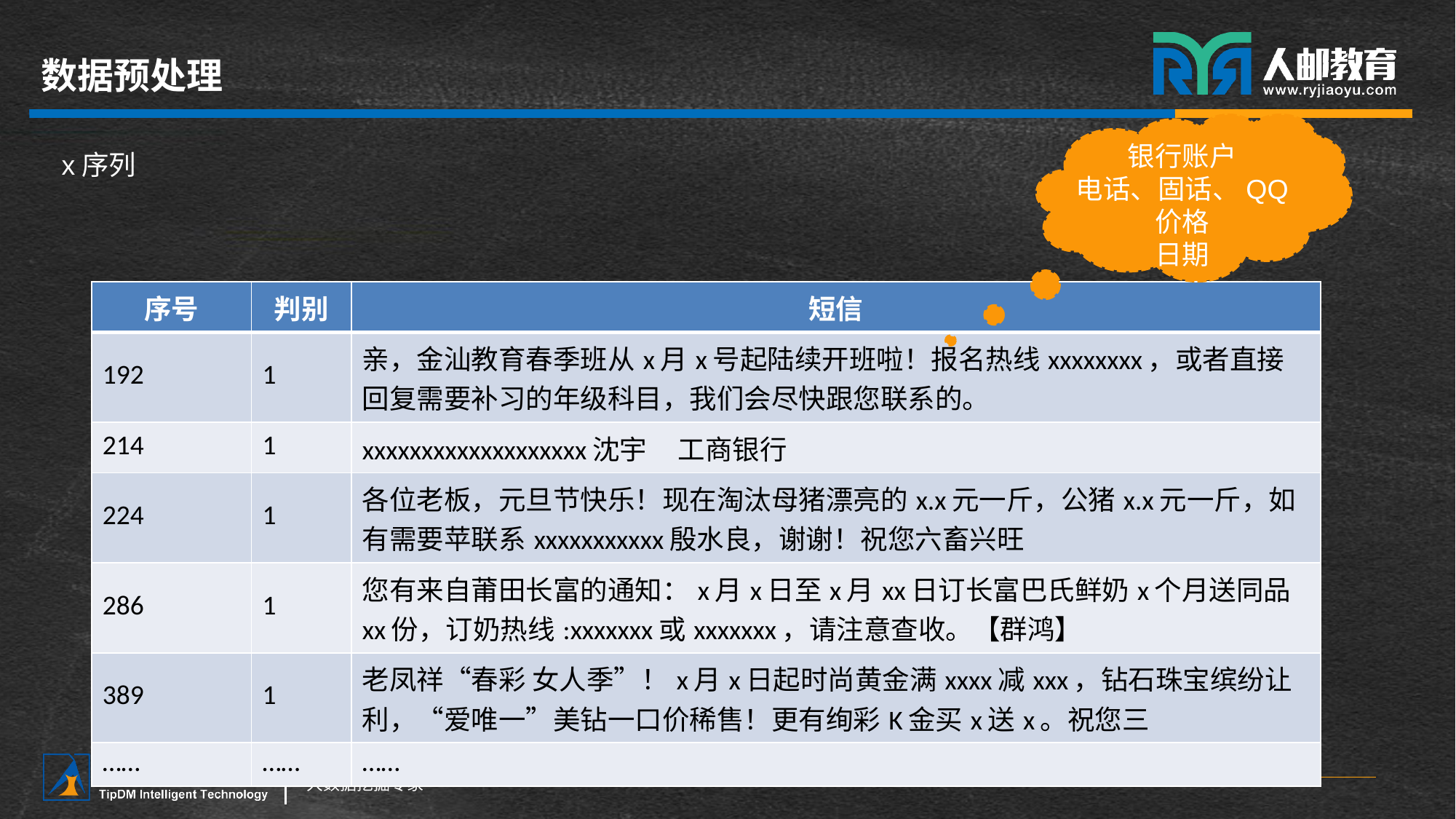

# 数据预处理

x序列
银行账户
电话、固话、QQ
价格
日期
| 序号 | 判别 | 短信 |
| --- | --- | --- |
| 192 | 1 | 亲，金汕教育春季班从x月x号起陆续开班啦！报名热线xxxxxxxx，或者直接回复需要补习的年级科目，我们会尽快跟您联系的。 |
| 214 | 1 | xxxxxxxxxxxxxxxxxxx沈宇 工商银行 |
| 224 | 1 | 各位老板，元旦节快乐！现在淘汰母猪漂亮的x.x元一斤，公猪x.x元一斤，如有需要苹联系xxxxxxxxxxx殷水良，谢谢！祝您六畜兴旺 |
| 286 | 1 | 您有来自莆田长富的通知：x月x日至x月xx日订长富巴氏鲜奶x个月送同品xx份，订奶热线:xxxxxxx或xxxxxxx，请注意查收。【群鸿】 |
| 389 | 1 | 老凤祥“春彩 女人季”！x月x日起时尚黄金满xxxx减xxx，钻石珠宝缤纷让利，“爱唯一”美钻一口价稀售！更有绚彩K金买x送x。祝您三 |
| …… | …… | …… |